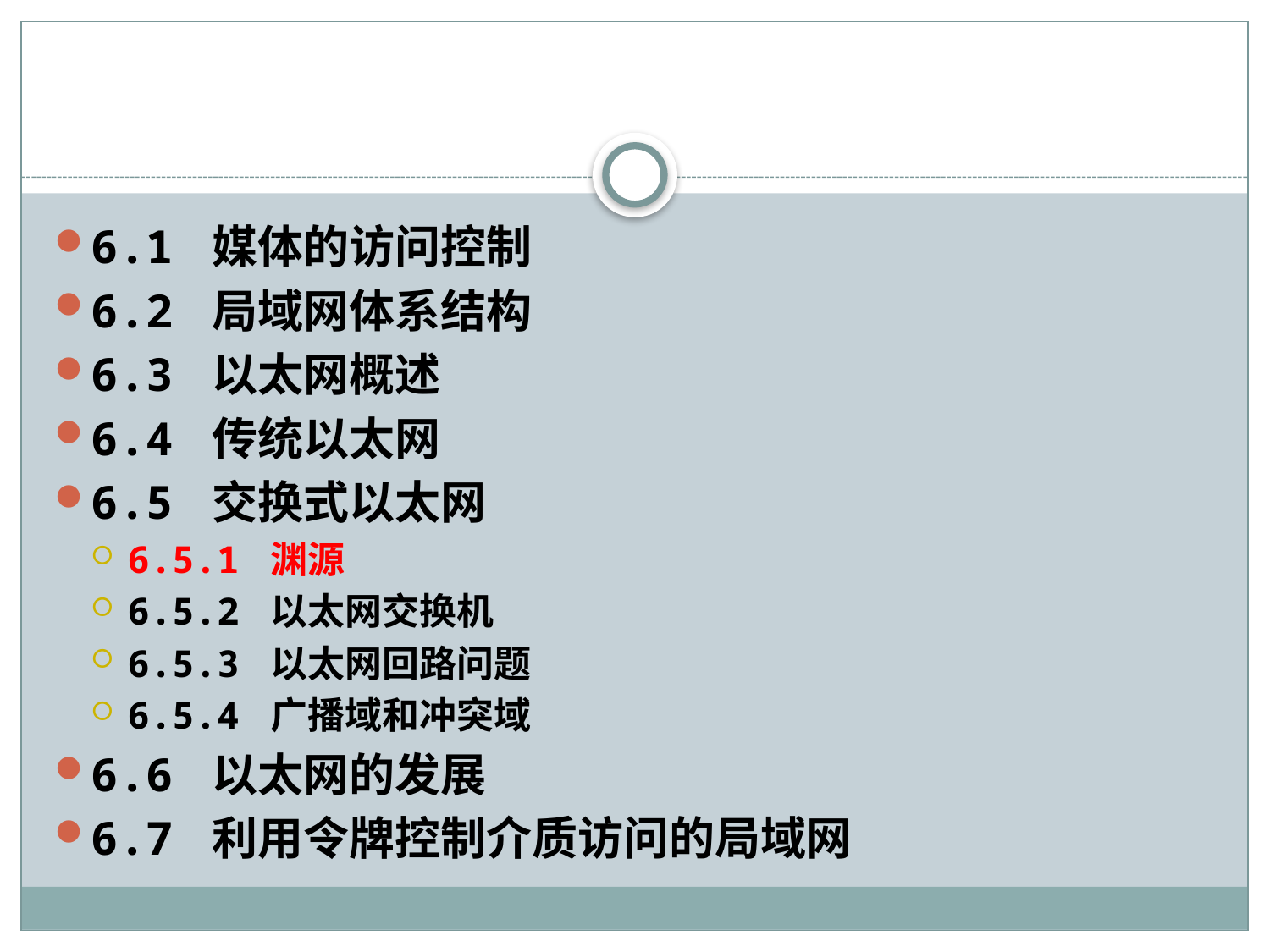

#
6.1 媒体的访问控制
6.2 局域网体系结构
6.3 以太网概述
6.4 传统以太网
6.5 交换式以太网
6.5.1 渊源
6.5.2 以太网交换机
6.5.3 以太网回路问题
6.5.4 广播域和冲突域
6.6 以太网的发展
6.7 利用令牌控制介质访问的局域网